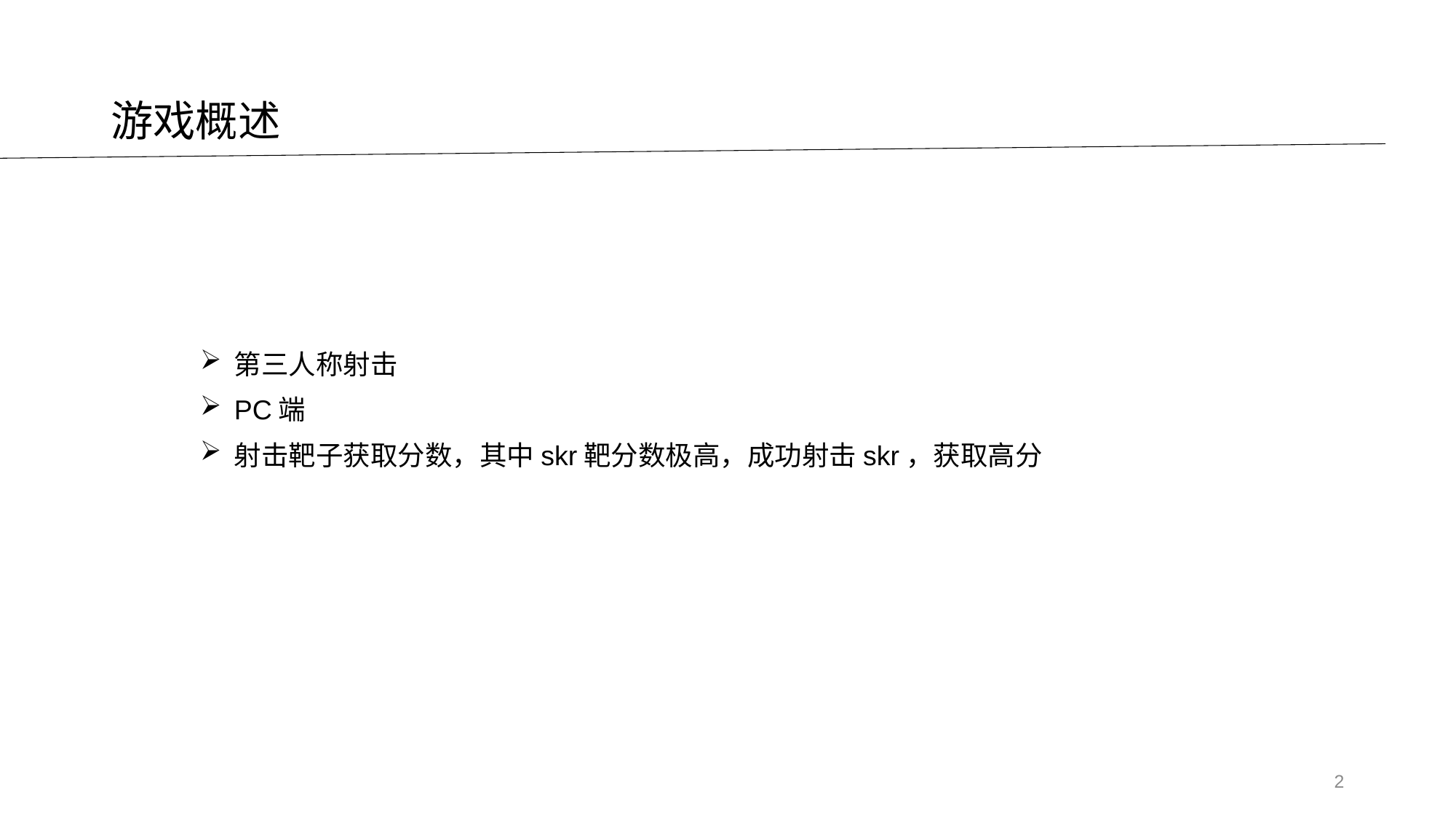

# 游戏概述
第三人称射击
PC端
射击靶子获取分数，其中skr靶分数极高，成功射击skr，获取高分
2